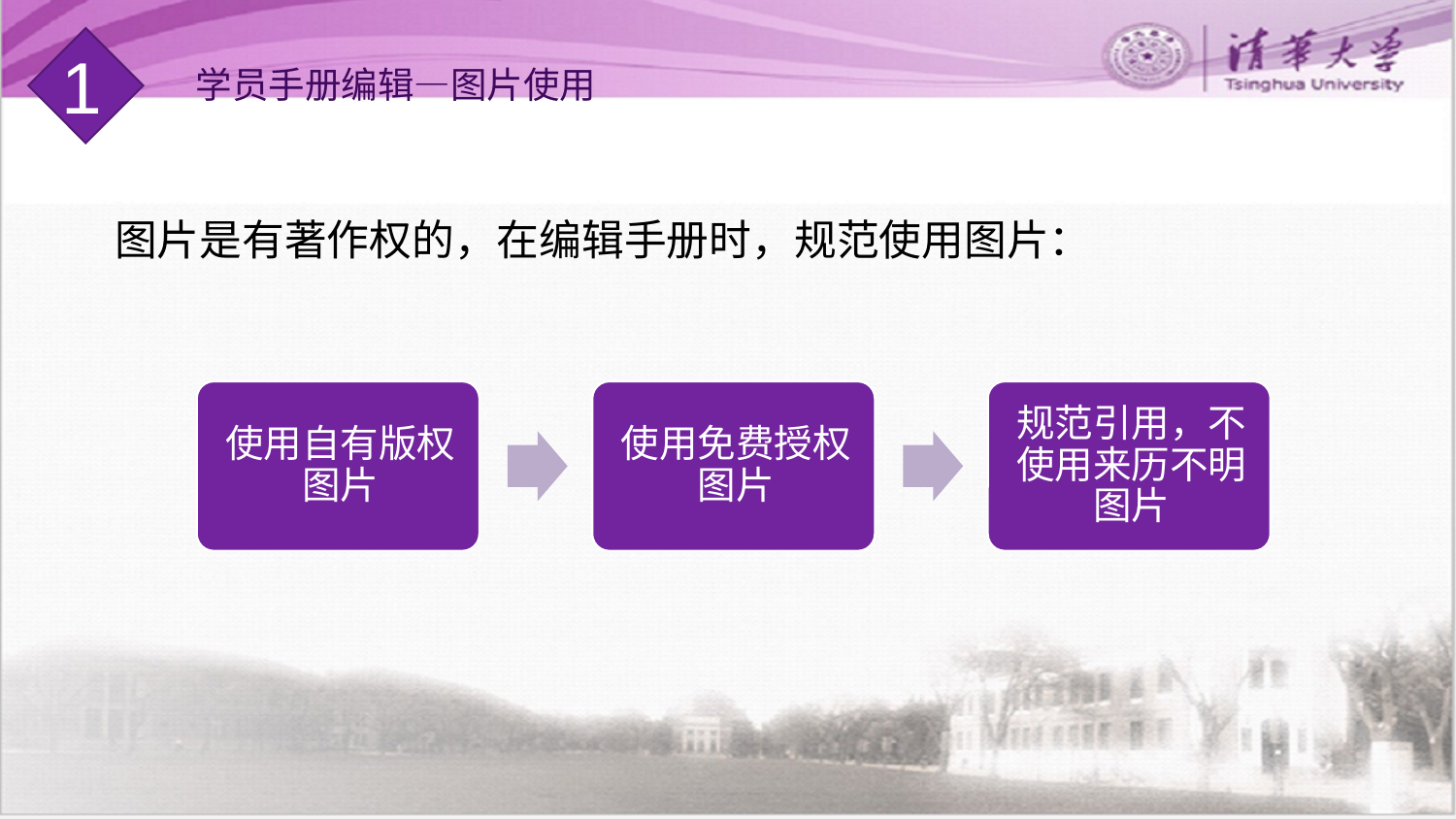

1
学员手册编辑—图片使用
使用自有版权图片

使用免费授权图片

规范引用，不使用来历不明图片
图片是有著作权的，在编辑手册时，规范使用图片：